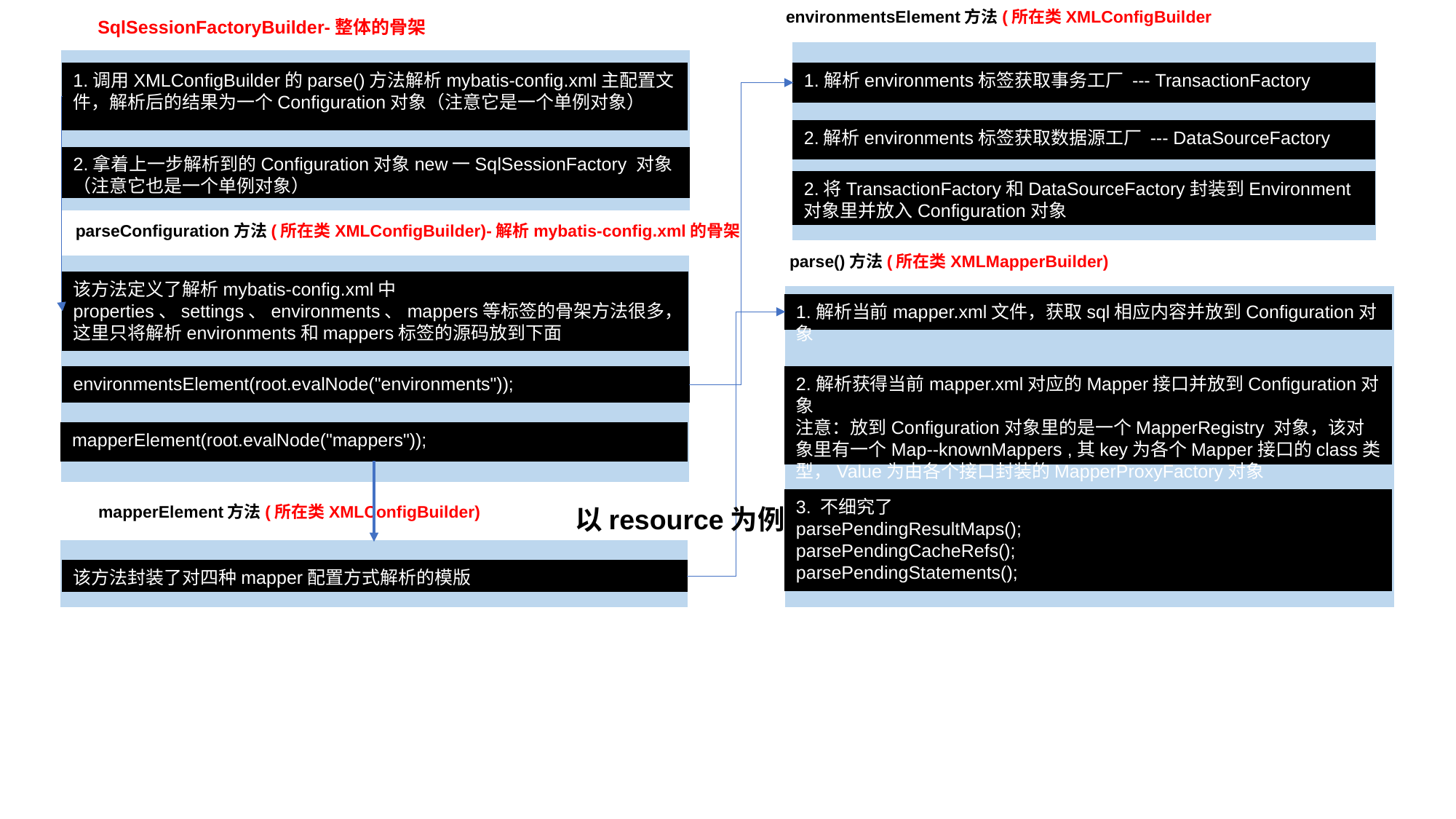

environmentsElement方法(所在类XMLConfigBuilder
SqlSessionFactoryBuilder-整体的骨架

1.调用XMLConfigBuilder的parse()方法解析mybatis-config.xml主配置文件，解析后的结果为一个Configuration对象（注意它是一个单例对象）

1.解析environments标签获取事务工厂 --- TransactionFactory
2.解析environments标签获取数据源工厂 --- DataSourceFactory
2.拿着上一步解析到的Configuration对象new一SqlSessionFactory 对象（注意它也是一个单例对象）
2.将TransactionFactory和DataSourceFactory封装到Environment对象里并放入Configuration对象
 parseConfiguration方法(所在类XMLConfigBuilder)-解析mybatis-config.xml的骨架
 parse()方法(所在类XMLMapperBuilder)

该方法定义了解析mybatis-config.xml中 properties、settings、environments、mappers等标签的骨架方法很多，这里只将解析environments和mappers标签的源码放到下面

1.解析当前mapper.xml文件，获取sql相应内容并放到Configuration对象

2.解析获得当前mapper.xml对应的Mapper接口并放到Configuration对象
注意：放到Configuration对象里的是一个MapperRegistry 对象，该对象里有一个Map--knownMappers ,其key为各个Mapper接口的class类型，Value为由各个接口封装的MapperProxyFactory对象
environmentsElement(root.evalNode("environments"));
mapperElement(root.evalNode("mappers"));
3. 不细究了
parsePendingResultMaps();
parsePendingCacheRefs();
parsePendingStatements();
mapperElement方法(所在类XMLConfigBuilder)
以resource为例

该方法封装了对四种mapper配置方式解析的模版